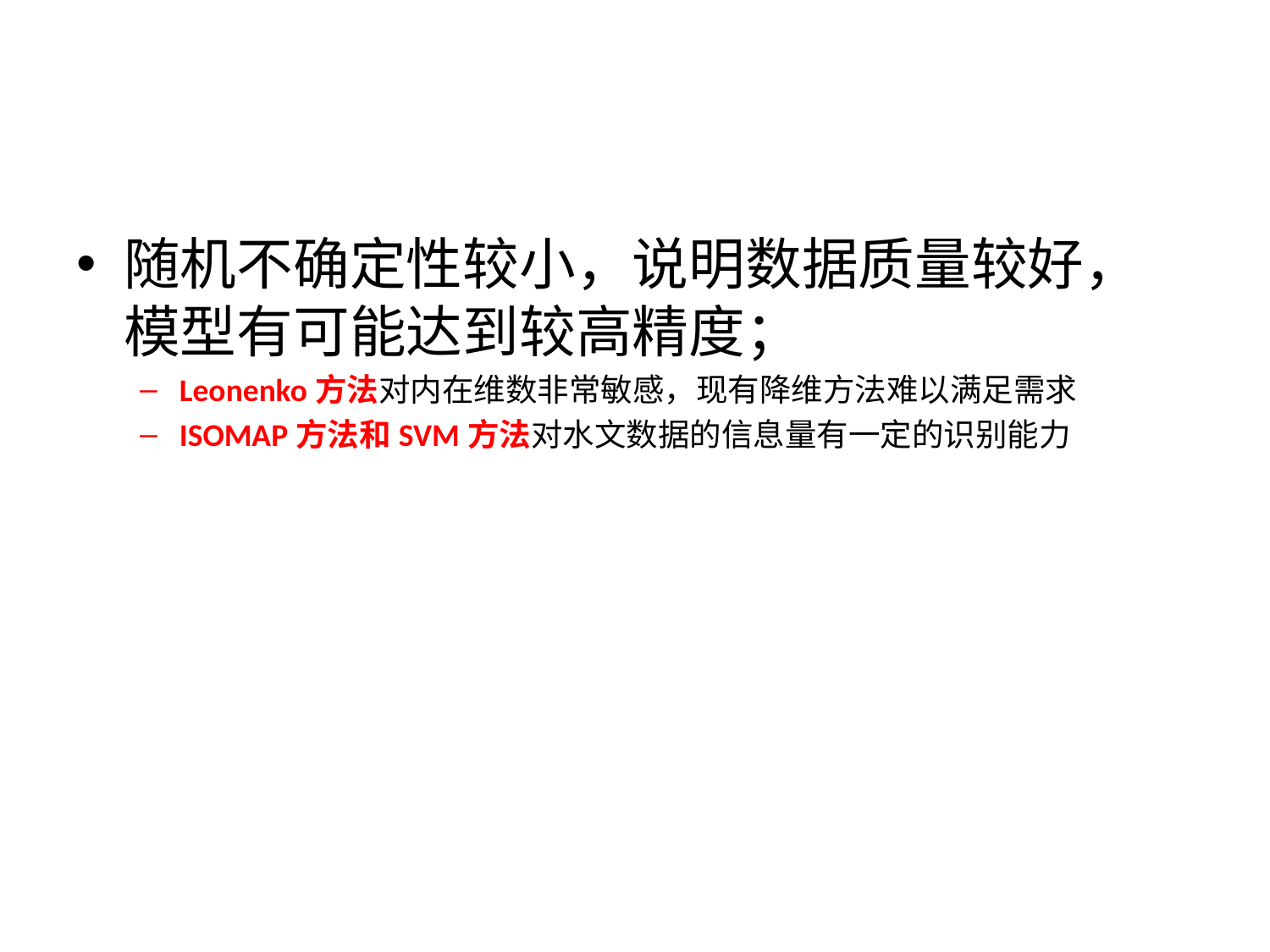

#
随机不确定性较小，说明数据质量较好，模型有可能达到较高精度；
Leonenko方法对内在维数非常敏感，现有降维方法难以满足需求
ISOMAP方法和SVM方法对水文数据的信息量有一定的识别能力